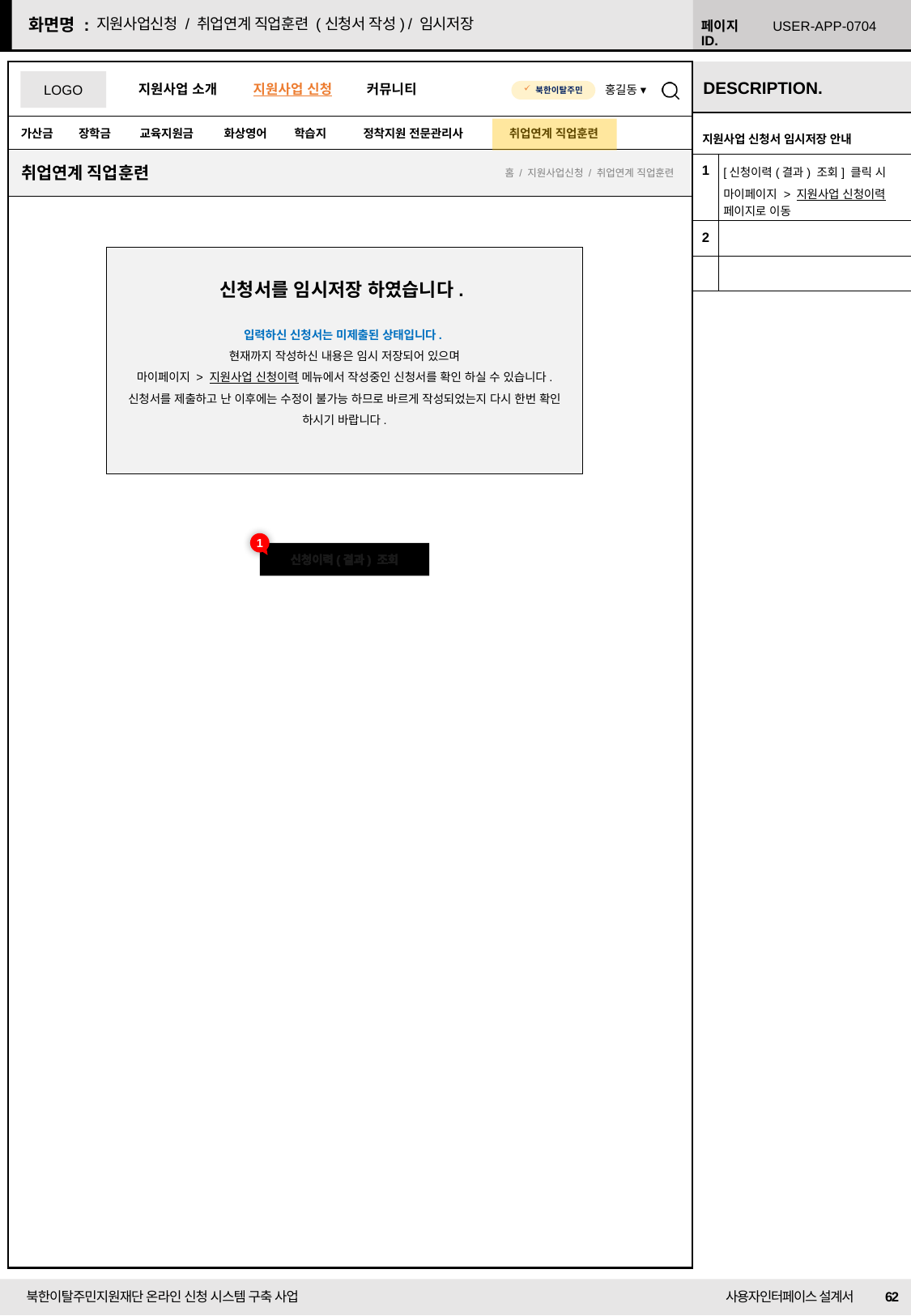

지원사업신청 / 취업연계 직업훈련 (신청서 작성) / 임시저장
USER-APP-0704

| 지원사업 신청서 임시저장 안내 |  |
| --- | --- |
| 1 | [신청이력(결과) 조회] 클릭 시 마이페이지 > 지원사업 신청이력 페이지로 이동 |
| 2 |  |
|  |  |
취업연계 직업훈련
홈 / 지원사업신청 / 취업연계 직업훈련
신청서를 임시저장 하였습니다.
입력하신 신청서는 미제출된 상태입니다.
현재까지 작성하신 내용은 임시 저장되어 있으며
마이페이지 > 지원사업 신청이력 메뉴에서 작성중인 신청서를 확인 하실 수 있습니다. 신청서를 제출하고 난 이후에는 수정이 불가능 하므로 바르게 작성되었는지 다시 한번 확인 하시기 바랍니다.

1
신청이력(결과) 조회
62